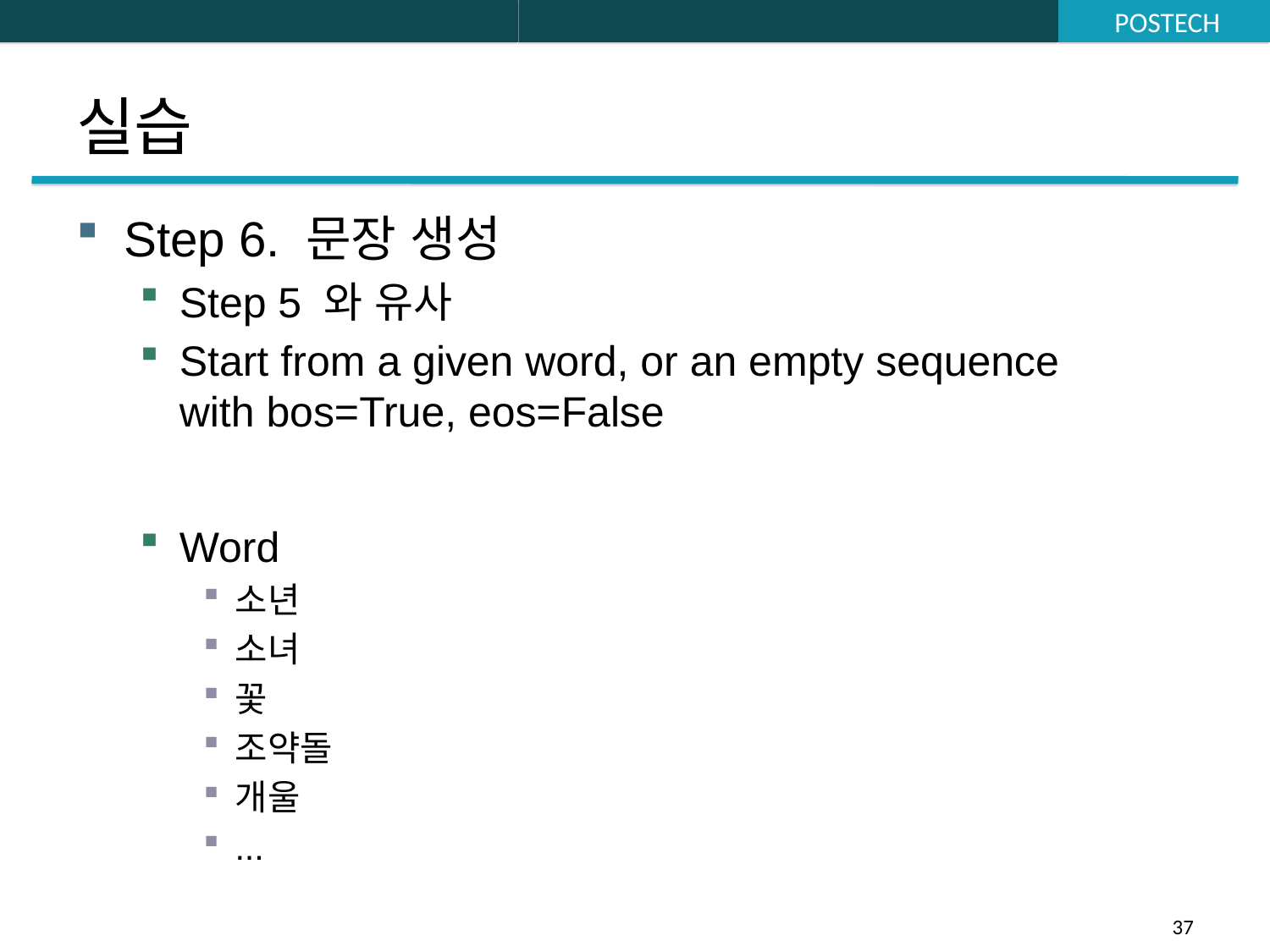

# 실습
Step 6. 문장 생성
Step 5 와 유사
Start from a given word, or an empty sequence
with bos=True, eos=False

Word
소년
소녀
꽃
조약돌
개울
...
37